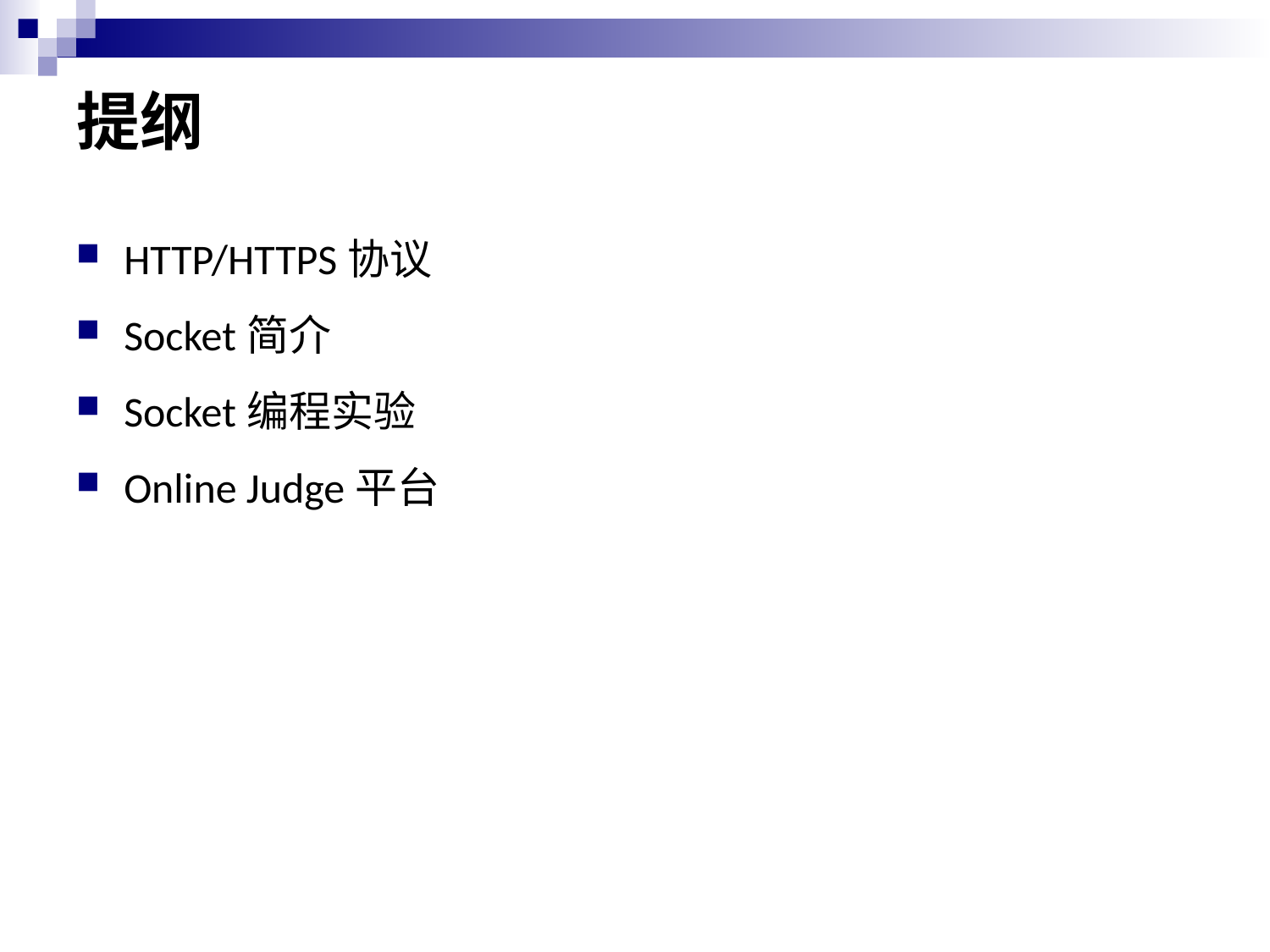

# 提纲
HTTP/HTTPS协议
Socket简介
Socket编程实验
Online Judge平台